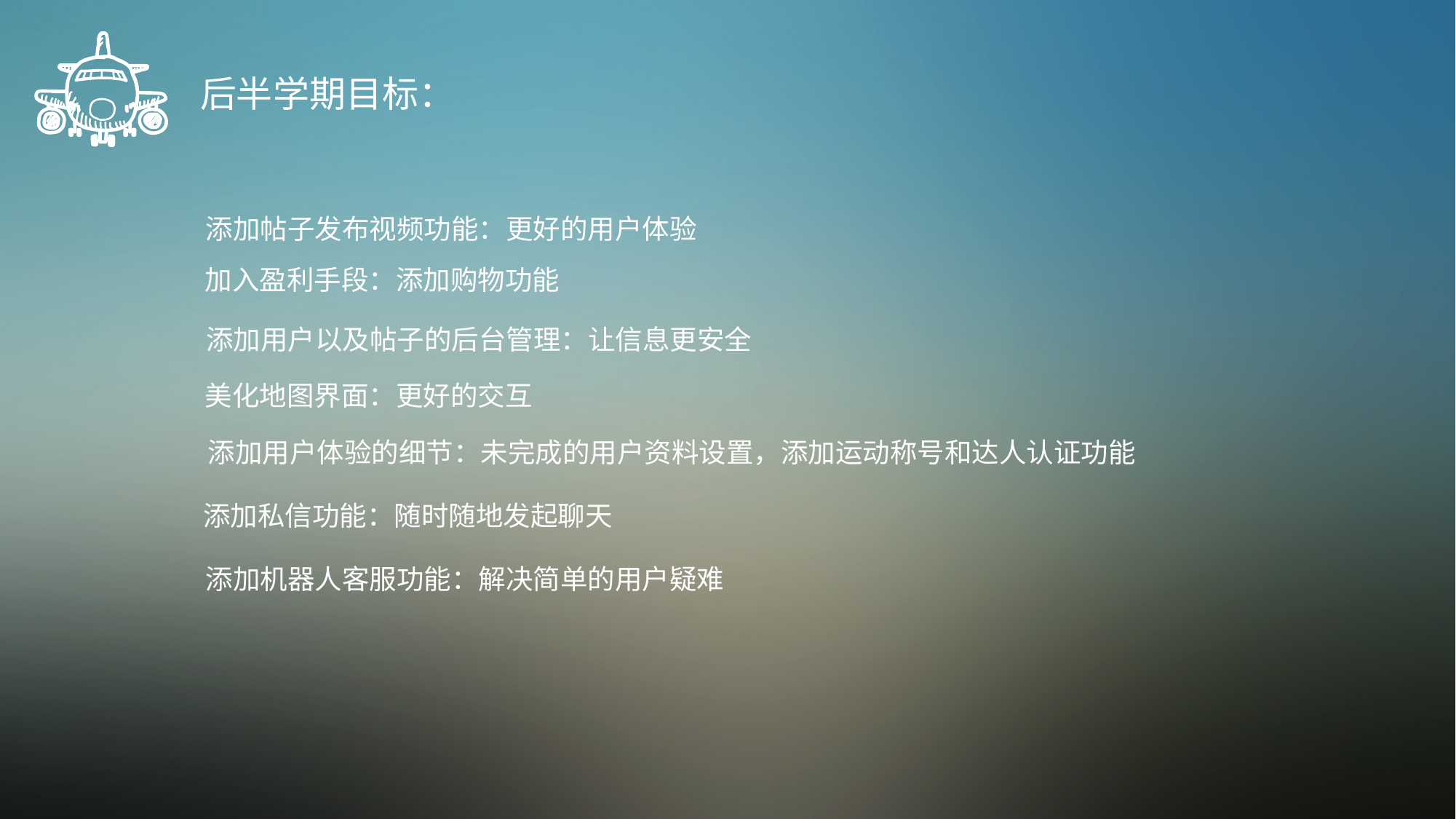

后半学期目标：
添加帖子发布视频功能：更好的用户体验
加入盈利手段：添加购物功能
添加用户以及帖子的后台管理：让信息更安全
美化地图界面：更好的交互
添加用户体验的细节：未完成的用户资料设置，添加运动称号和达人认证功能
添加私信功能：随时随地发起聊天
添加机器人客服功能：解决简单的用户疑难